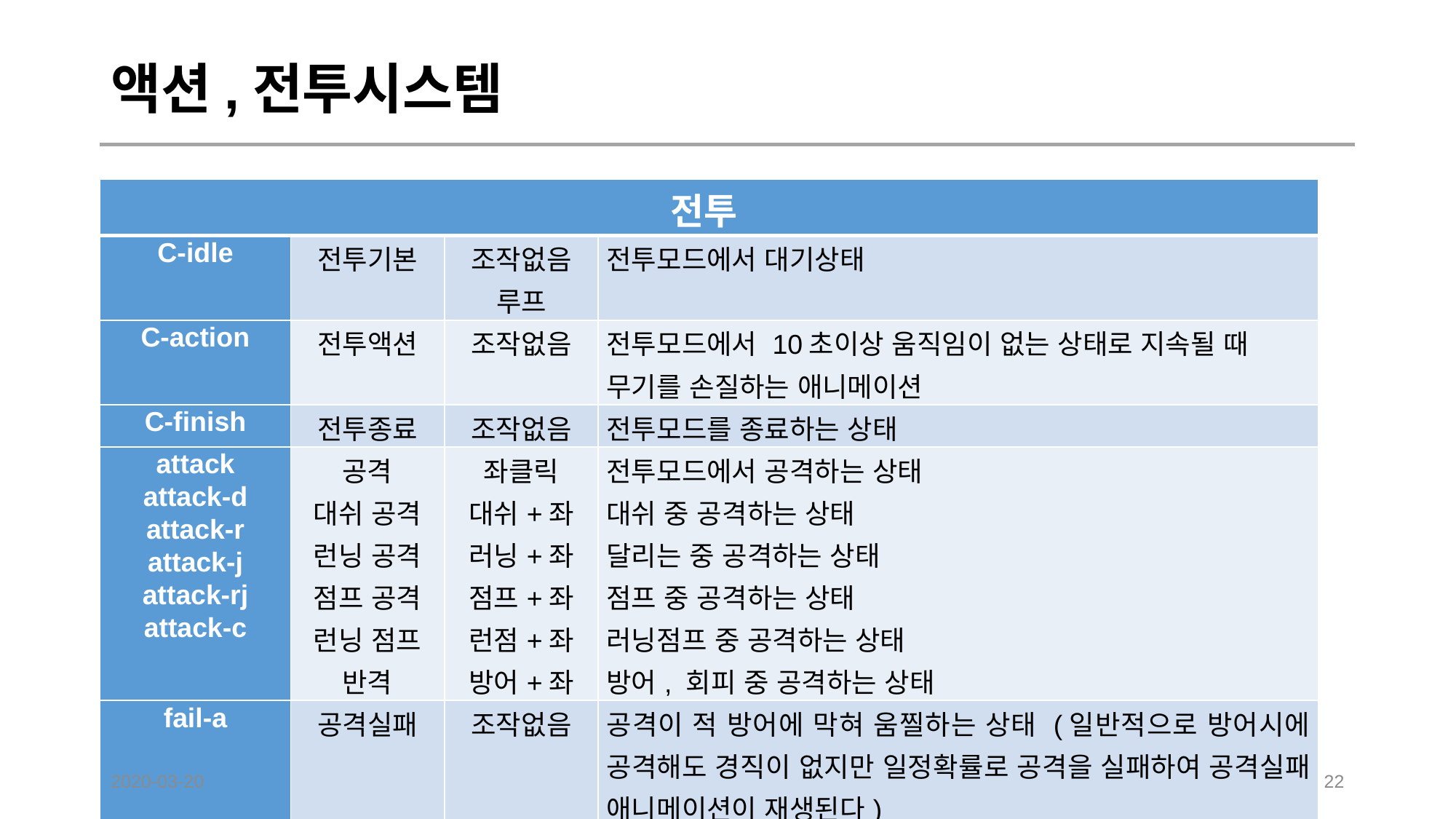

# 액션,전투시스템
| 전투 |  |  |  |
| --- | --- | --- | --- |
| C-idle | 전투기본 | 조작없음 루프 | 전투모드에서 대기상태 |
| C-action | 전투액션 | 조작없음 | 전투모드에서 10초이상 움직임이 없는 상태로 지속될 때 무기를 손질하는 애니메이션 |
| C-finish | 전투종료 | 조작없음 | 전투모드를 종료하는 상태 |
| attack attack-d attack-r attack-j attack-rj attack-c | 공격 대쉬 공격 런닝 공격 점프 공격 런닝 점프 반격 | 좌클릭 대쉬+좌 러닝+좌 점프+좌 런점+좌 방어+좌 | 전투모드에서 공격하는 상태 대쉬 중 공격하는 상태 달리는 중 공격하는 상태 점프 중 공격하는 상태 러닝점프 중 공격하는 상태 방어, 회피 중 공격하는 상태 |
| fail-a | 공격실패 | 조작없음 | 공격이 적 방어에 막혀 움찔하는 상태 (일반적으로 방어시에 공격해도 경직이 없지만 일정확률로 공격을 실패하여 공격실패 애니메이션이 재생된다) |
2020-03-20
Copyright(c)2020. All rights reserved by Kyungho.lee.
22